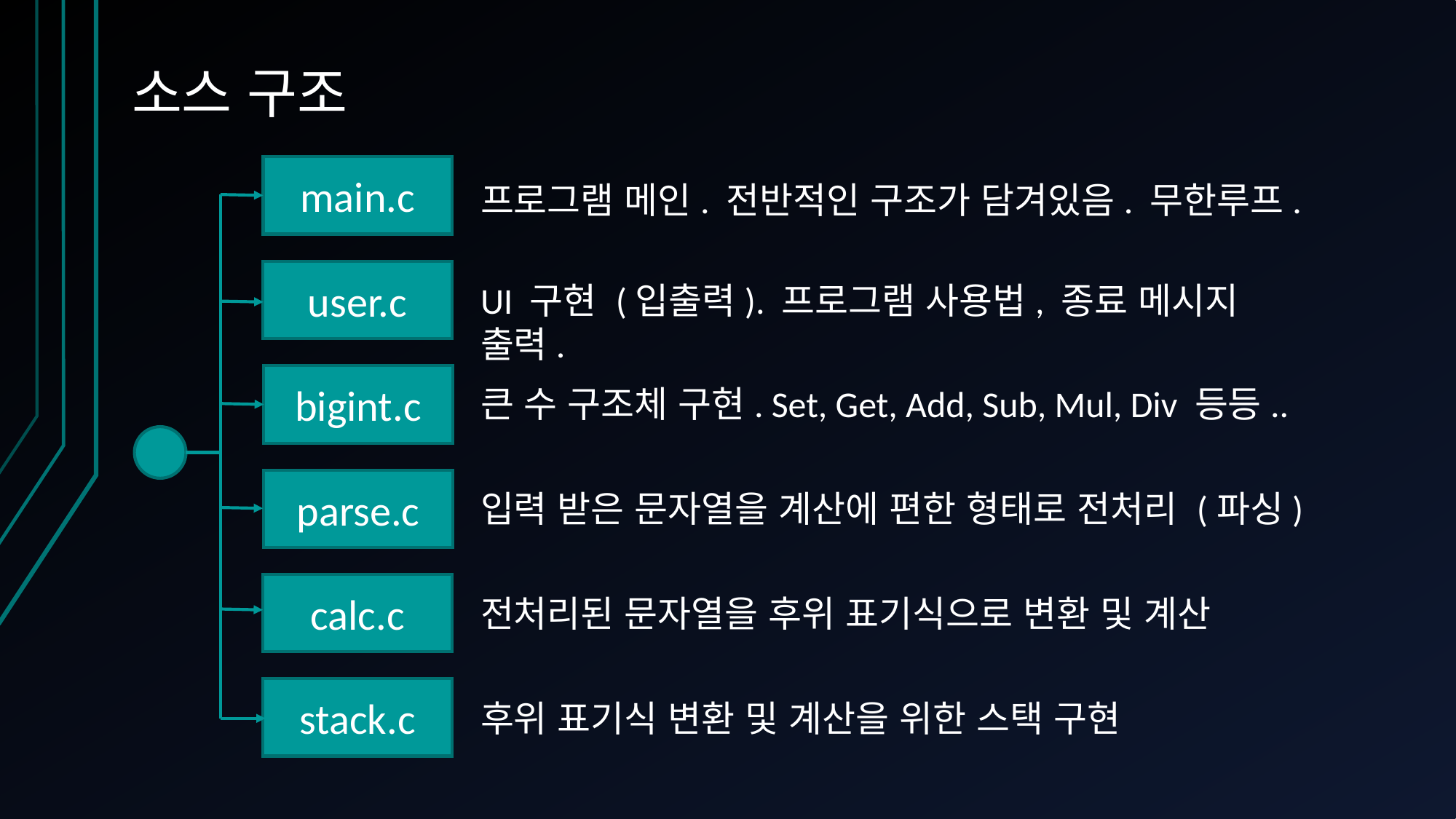

# 소스 구조
main.c
프로그램 메인. 전반적인 구조가 담겨있음. 무한루프.
user.c
UI 구현 (입출력). 프로그램 사용법, 종료 메시지 출력.
bigint.c
큰 수 구조체 구현. Set, Get, Add, Sub, Mul, Div 등등..

parse.c
입력 받은 문자열을 계산에 편한 형태로 전처리 (파싱)
calc.c
전처리된 문자열을 후위 표기식으로 변환 및 계산
stack.c
후위 표기식 변환 및 계산을 위한 스택 구현